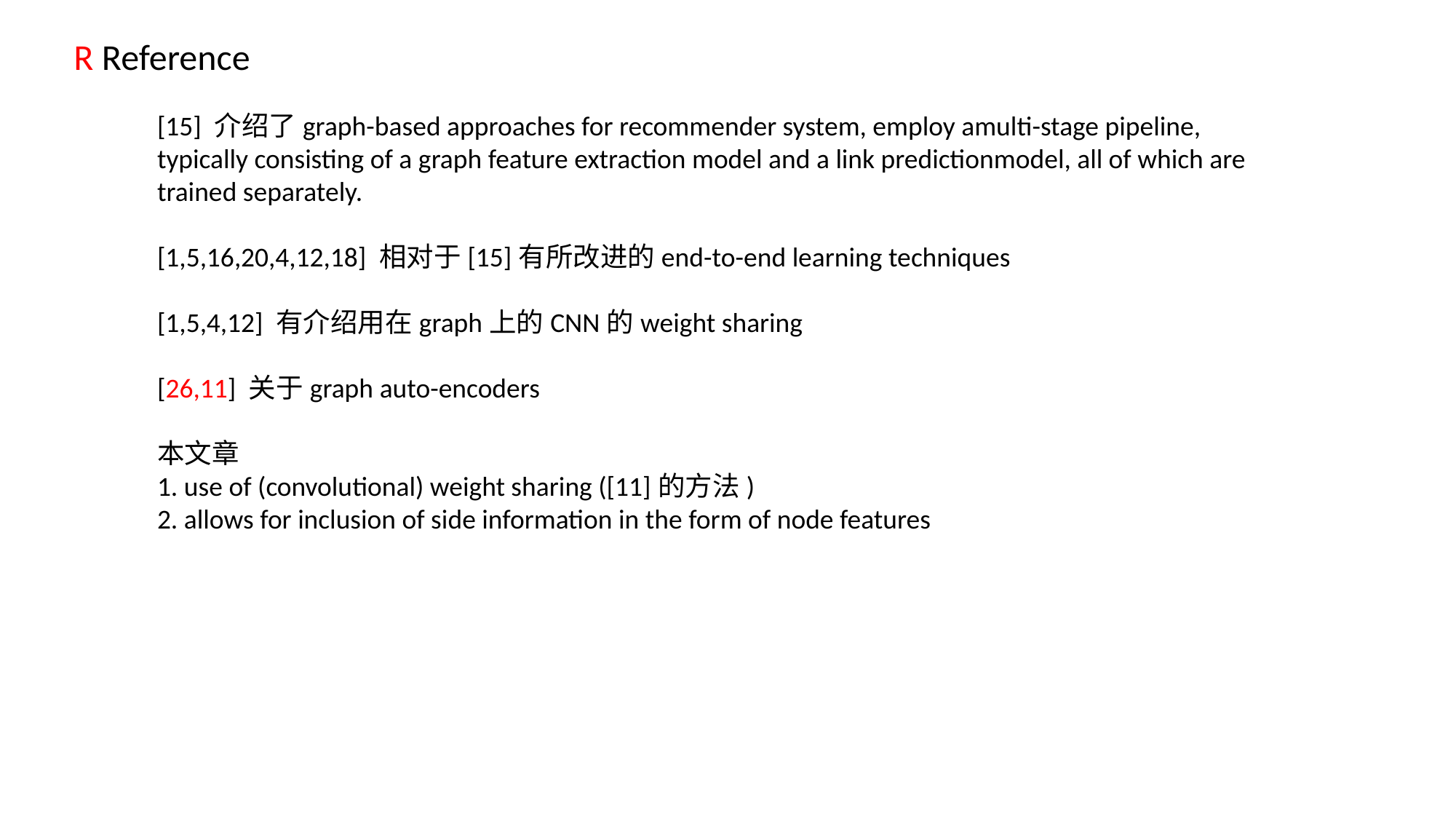

R Reference
[15] 介绍了graph-based approaches for recommender system, employ amulti-stage pipeline, typically consisting of a graph feature extraction model and a link predictionmodel, all of which are trained separately.

[1,5,16,20,4,12,18] 相对于[15]有所改进的end-to-end learning techniques

[1,5,4,12] 有介绍用在graph上的CNN的weight sharing

[26,11] 关于graph auto-encoders

本文章
1. use of (convolutional) weight sharing ([11]的方法)
2. allows for inclusion of side information in the form of node features